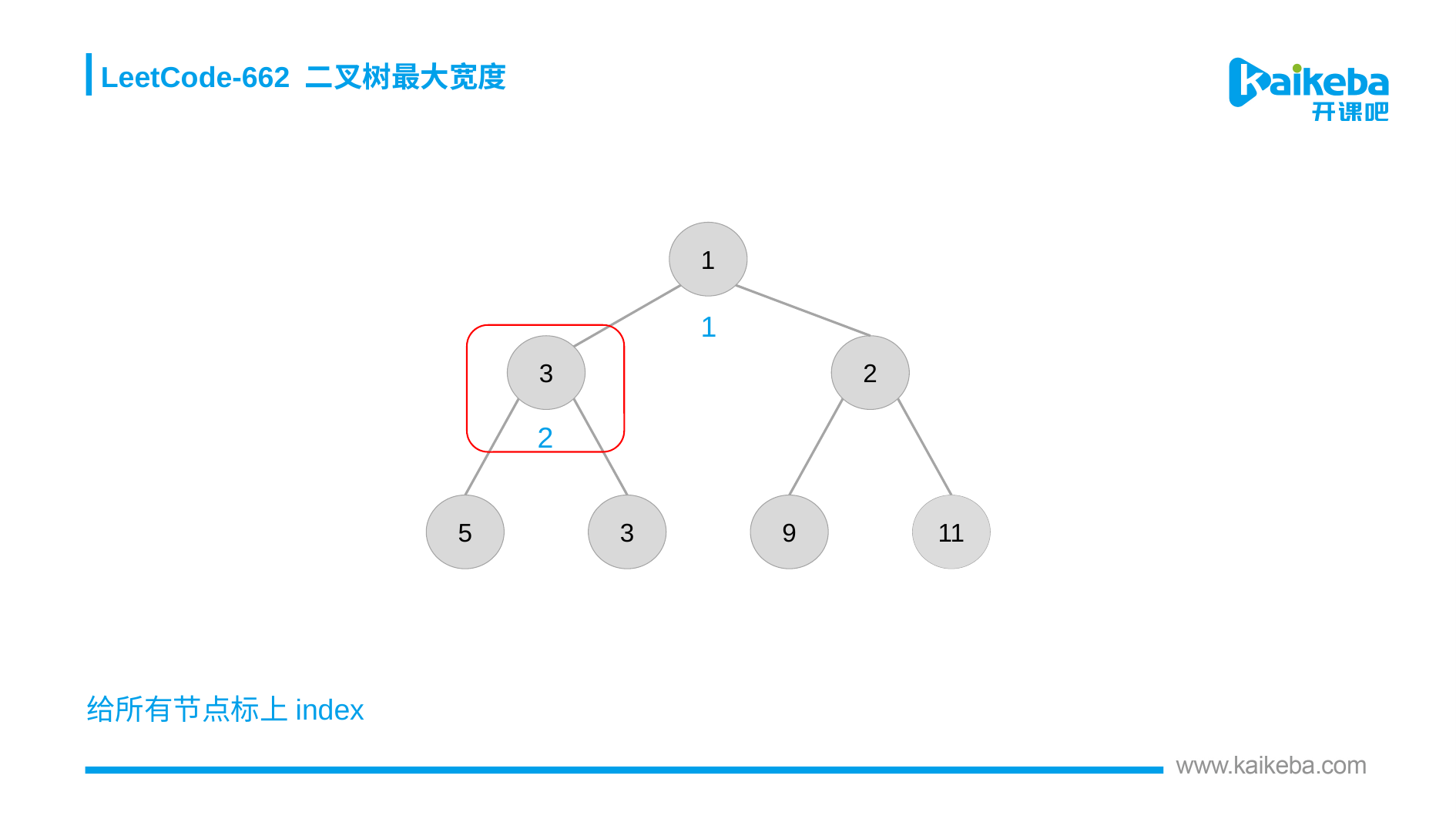

LeetCode-662 二叉树最大宽度
1
1

3
2
2
5
3
9
11
给所有节点标上index